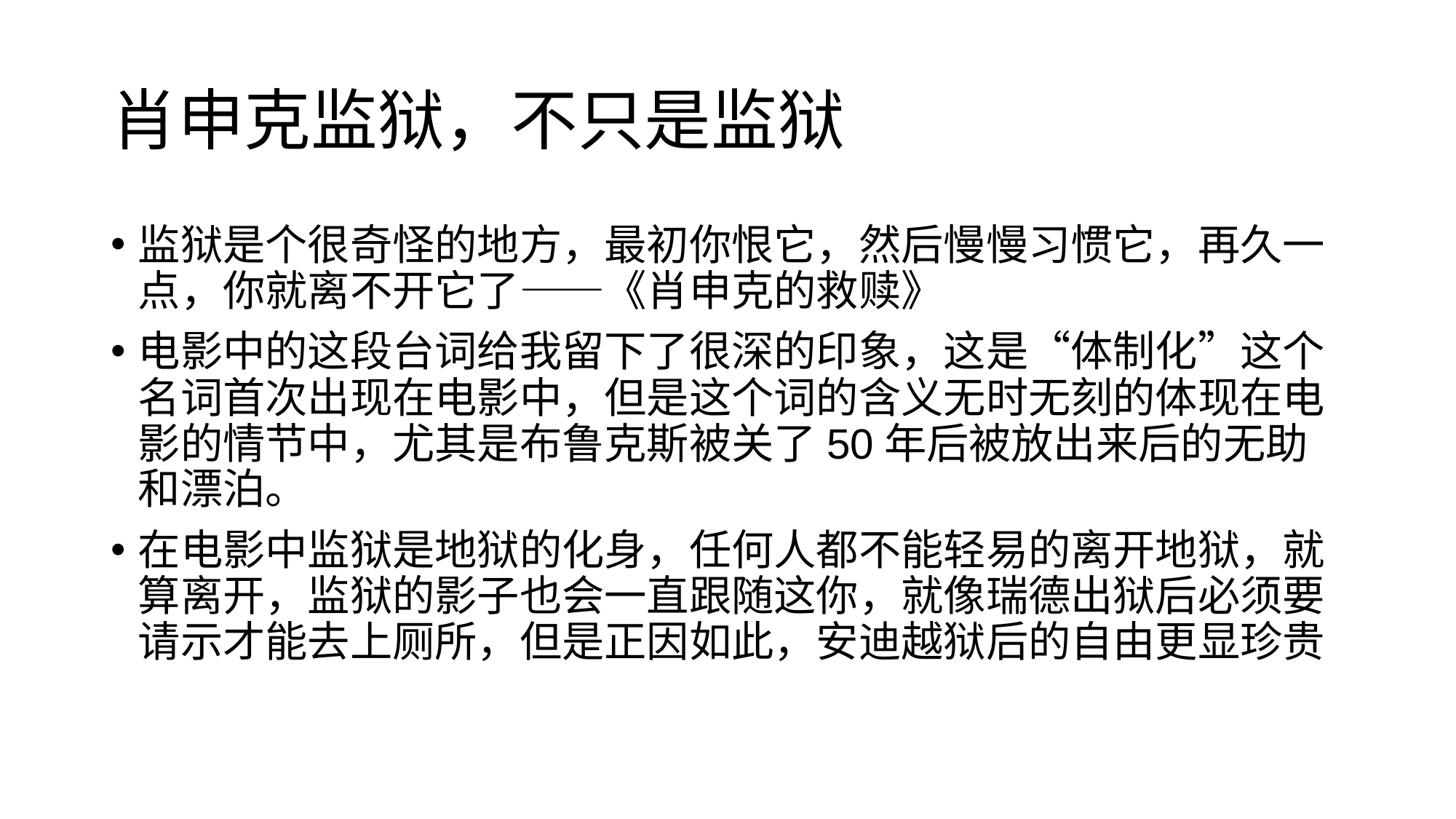

# 肖申克监狱，不只是监狱
监狱是个很奇怪的地方，最初你恨它，然后慢慢习惯它，再久一点，你就离不开它了——《肖申克的救赎》
电影中的这段台词给我留下了很深的印象，这是“体制化”这个名词首次出现在电影中，但是这个词的含义无时无刻的体现在电影的情节中，尤其是布鲁克斯被关了50年后被放出来后的无助和漂泊。
在电影中监狱是地狱的化身，任何人都不能轻易的离开地狱，就算离开，监狱的影子也会一直跟随这你，就像瑞德出狱后必须要请示才能去上厕所，但是正因如此，安迪越狱后的自由更显珍贵